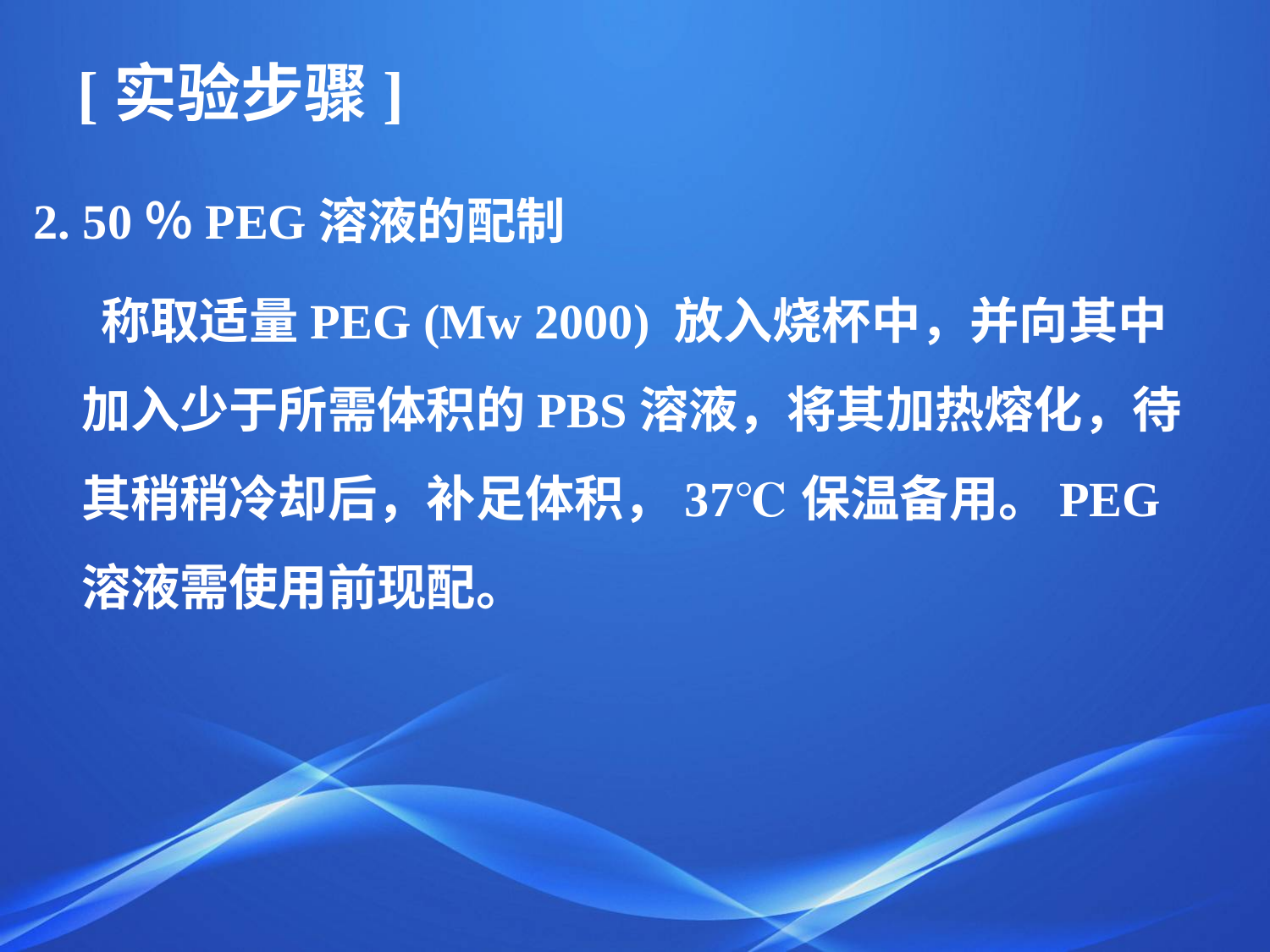

# [实验步骤]
2. 50％PEG溶液的配制
      称取适量PEG (Mw 2000) 放入烧杯中，并向其中加入少于所需体积的PBS溶液，将其加热熔化，待其稍稍冷却后，补足体积，37℃保温备用。PEG溶液需使用前现配。